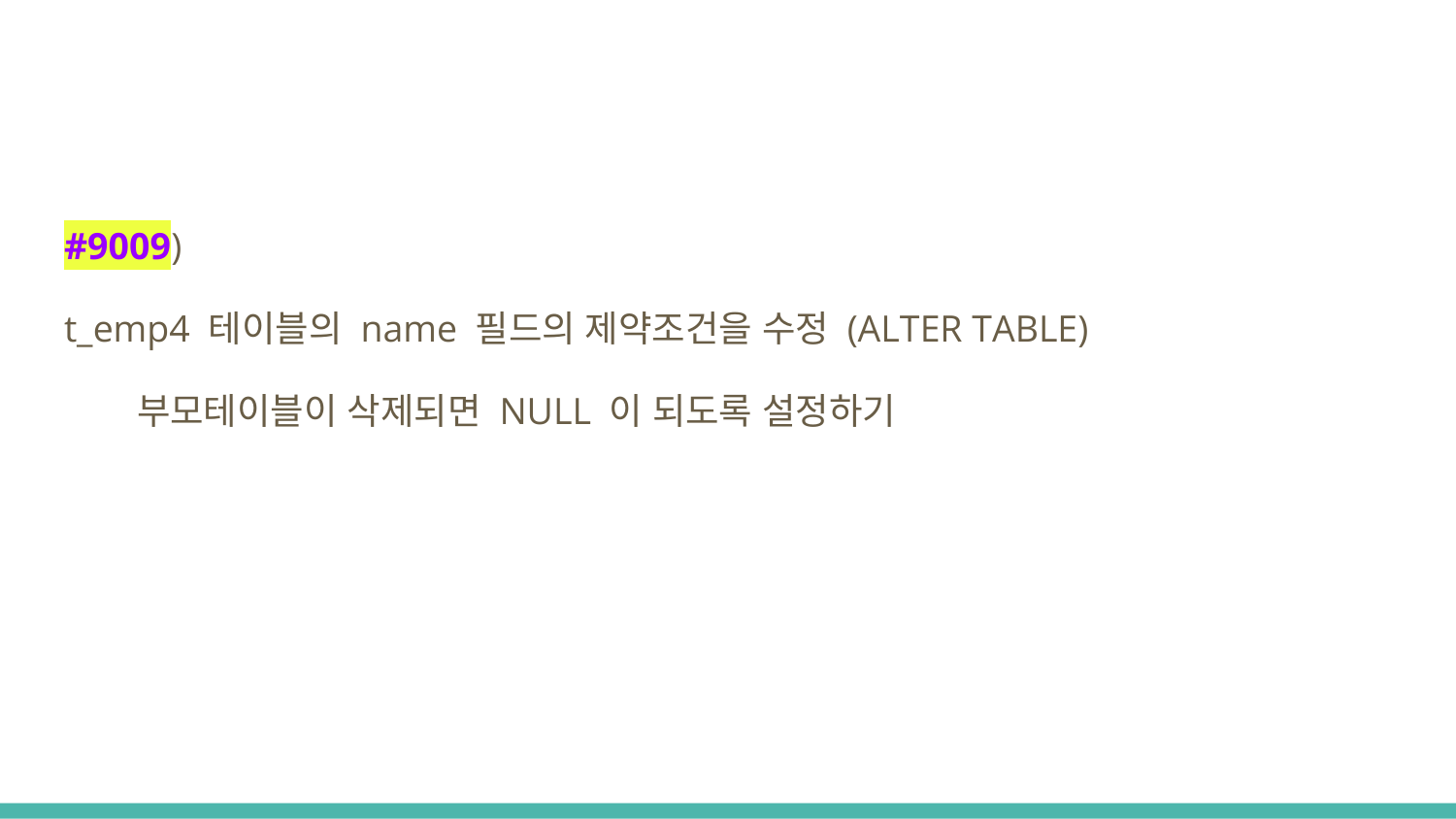

#
#9009)
t_emp4 테이블의 name 필드의 제약조건을 수정 (ALTER TABLE)
부모테이블이 삭제되면 NULL 이 되도록 설정하기